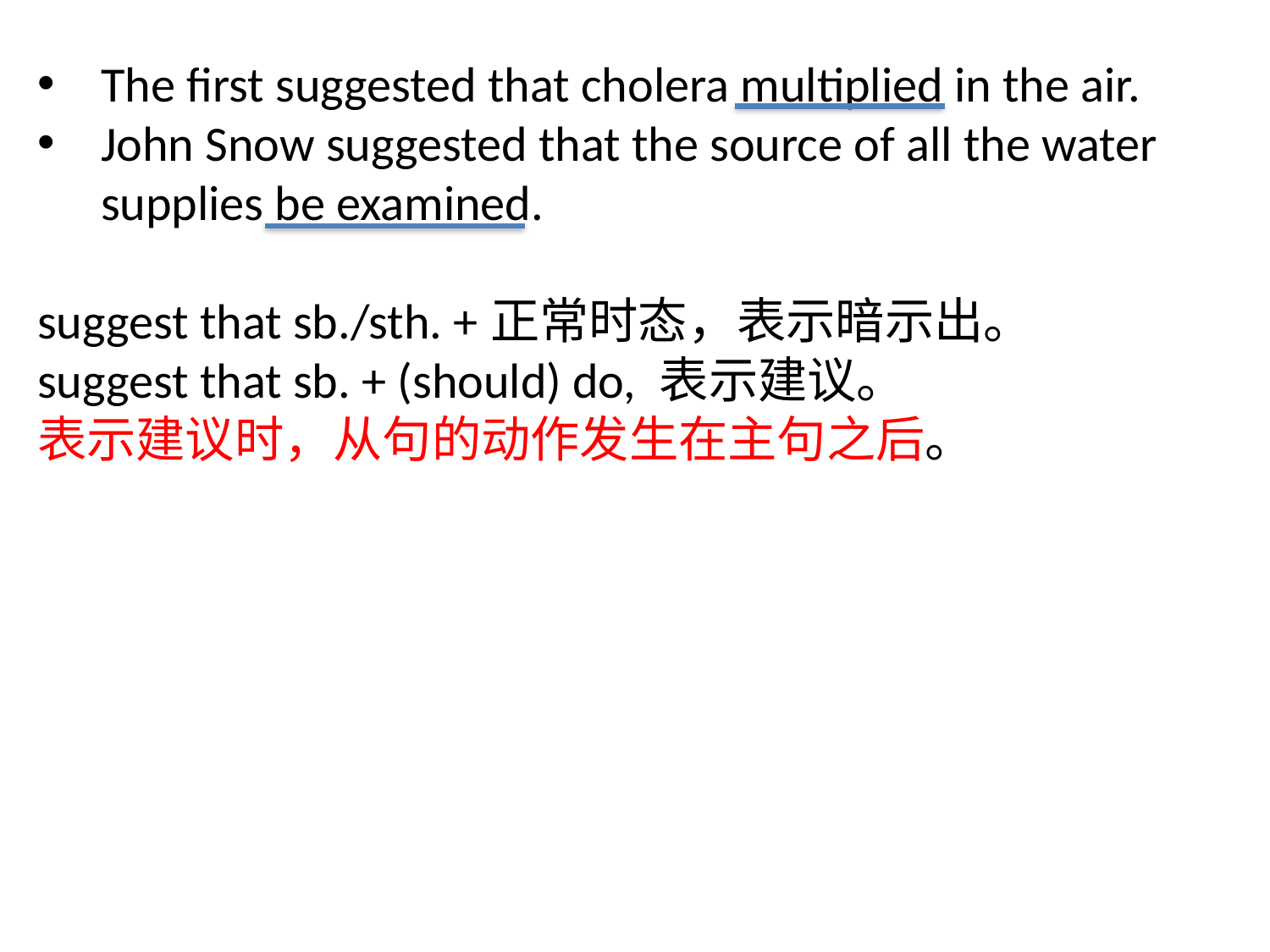

The first suggested that cholera multiplied in the air.
John Snow suggested that the source of all the water supplies be examined.

suggest that sb./sth. +正常时态，表示暗示出。
suggest that sb. + (should) do, 表示建议。
表示建议时，从句的动作发生在主句之后。